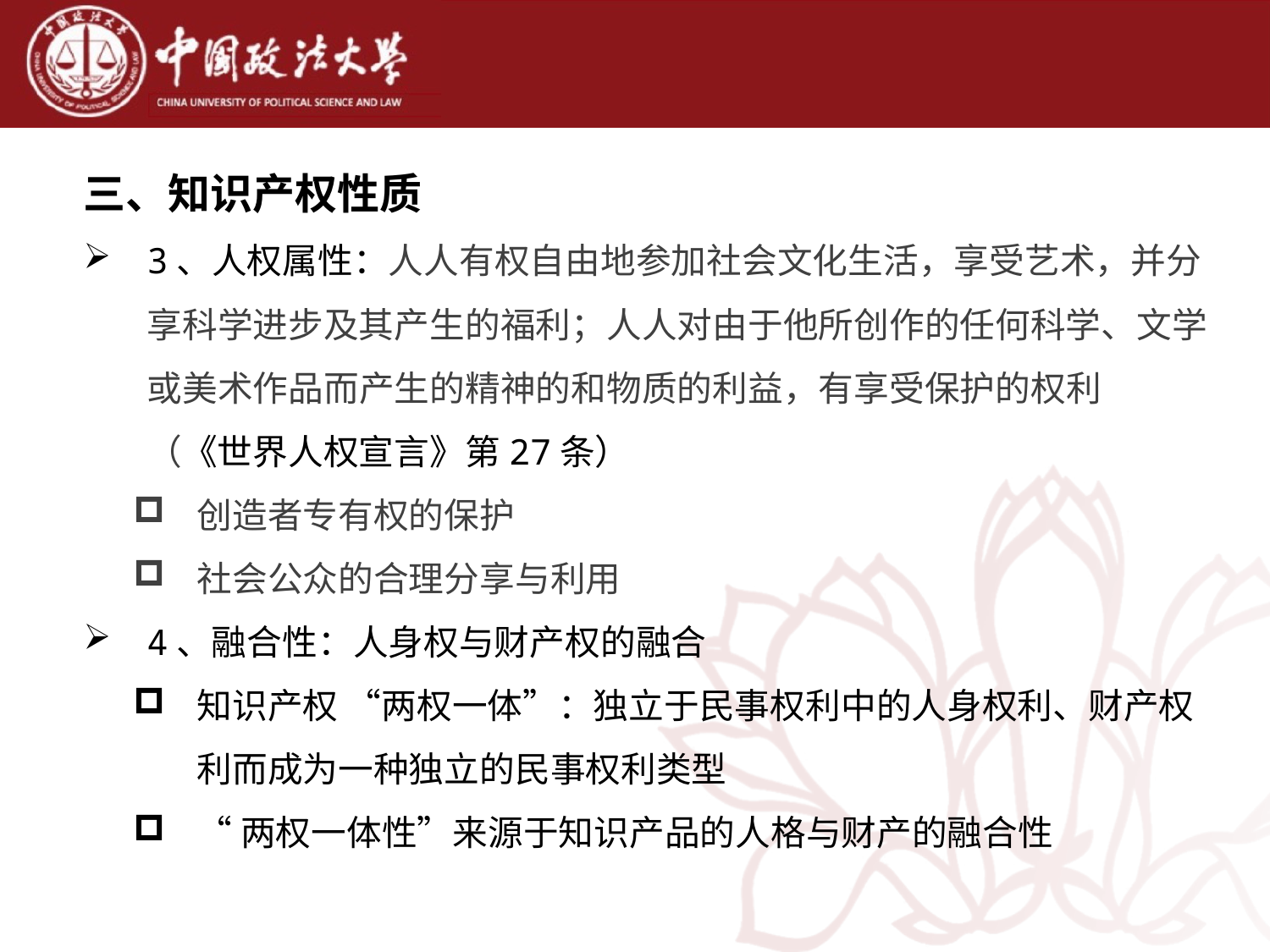

三、知识产权性质
3、人权属性：人人有权自由地参加社会文化生活，享受艺术，并分享科学进步及其产生的福利；人人对由于他所创作的任何科学、文学或美术作品而产生的精神的和物质的利益，有享受保护的权利 （《世界人权宣言》第27条）
创造者专有权的保护
社会公众的合理分享与利用
4、融合性：人身权与财产权的融合
知识产权 “两权一体”：独立于民事权利中的人身权利、财产权利而成为一种独立的民事权利类型
“两权一体性”来源于知识产品的人格与财产的融合性